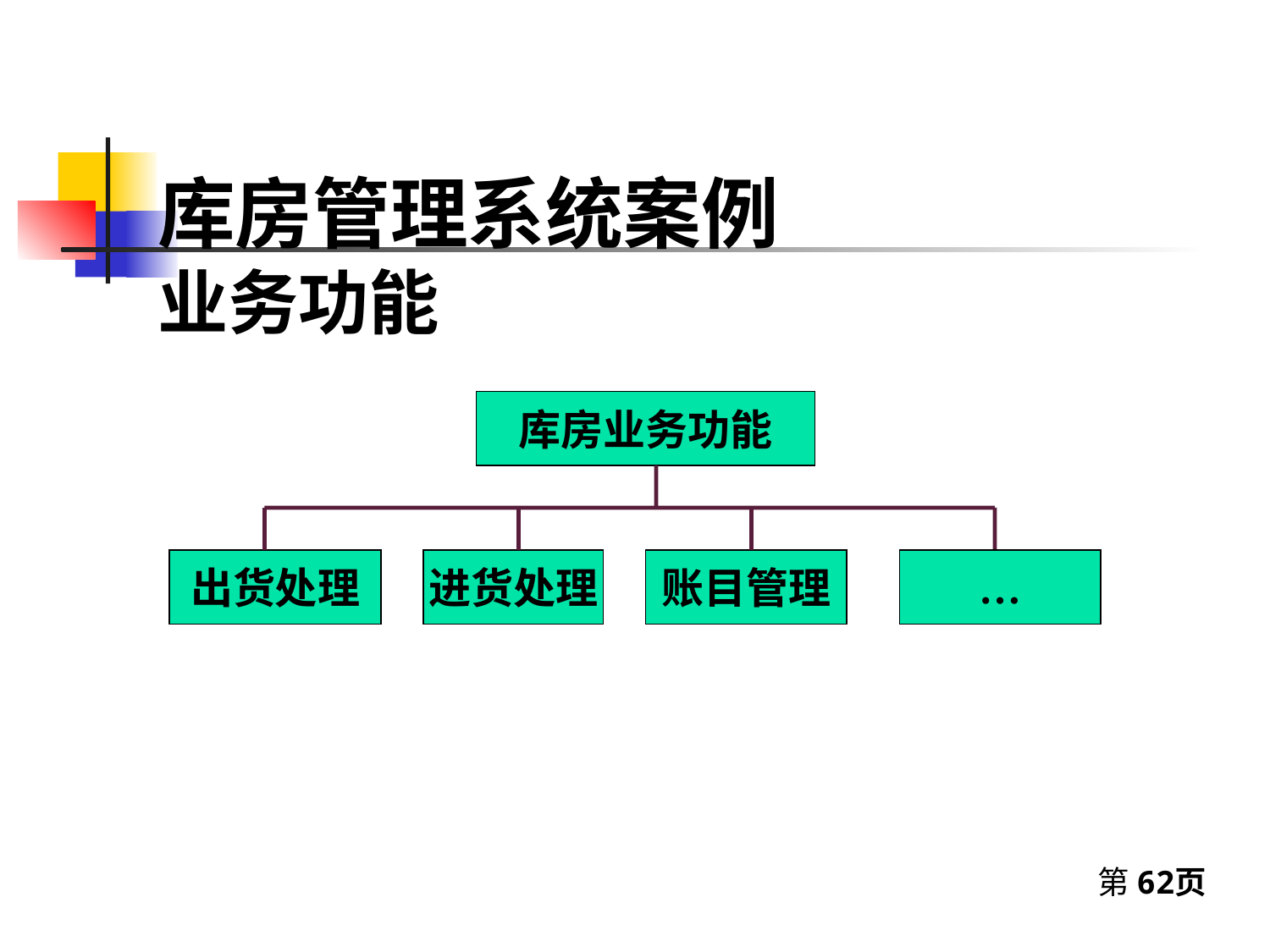

# 库房管理系统案例 业务功能
库房业务功能

出货处理
进货处理
账目管理
…